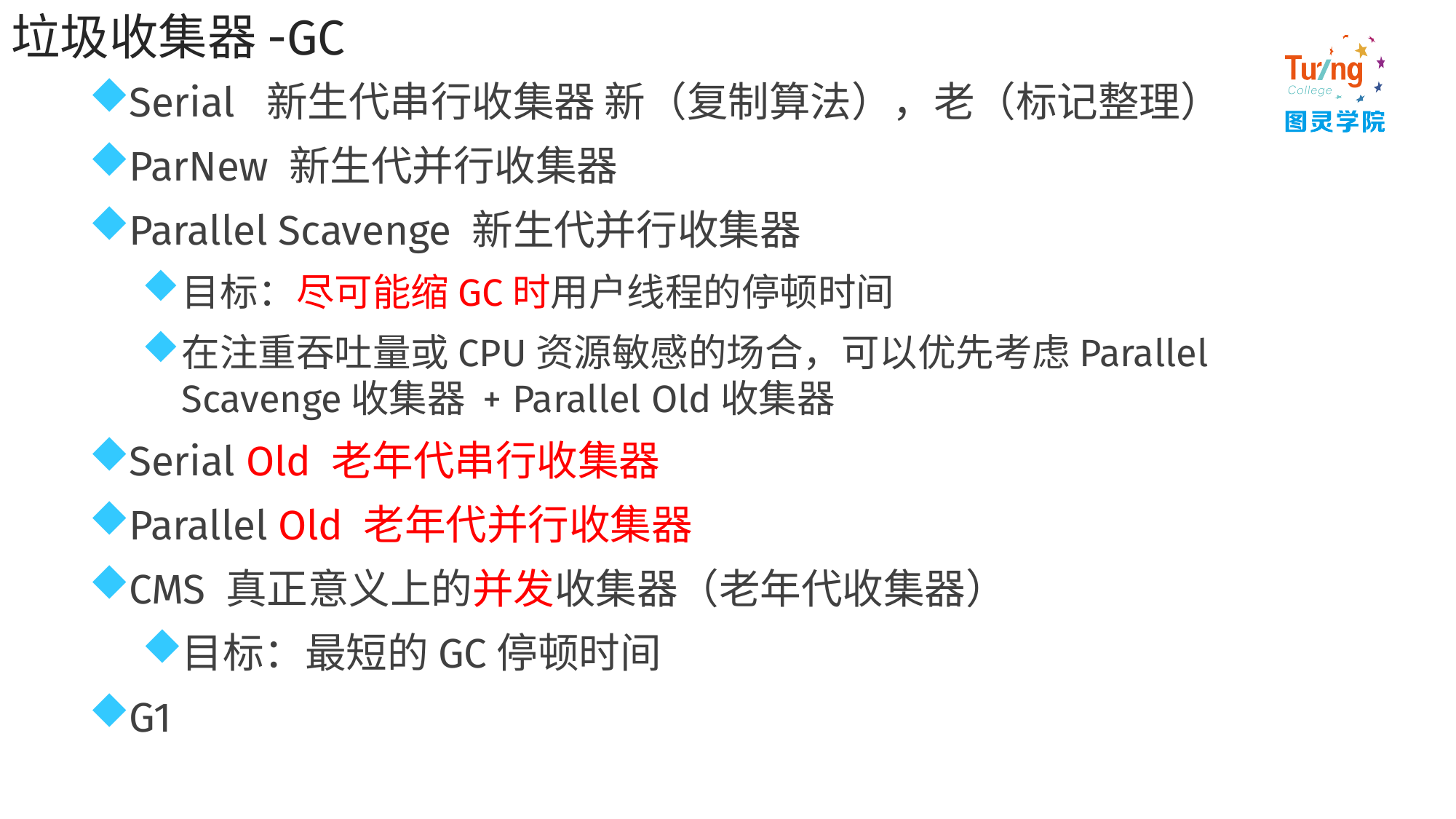

# 垃圾收集器-GC
Serial  新生代串行收集器 新（复制算法），老（标记整理）
ParNew 新生代并行收集器
Parallel Scavenge 新生代并行收集器
目标：尽可能缩GC时用户线程的停顿时间
在注重吞吐量或CPU资源敏感的场合，可以优先考虑Parallel Scavenge收集器 + Parallel Old收集器
Serial Old 老年代串行收集器
Parallel Old 老年代并行收集器
CMS 真正意义上的并发收集器（老年代收集器）
目标：最短的GC停顿时间
G1